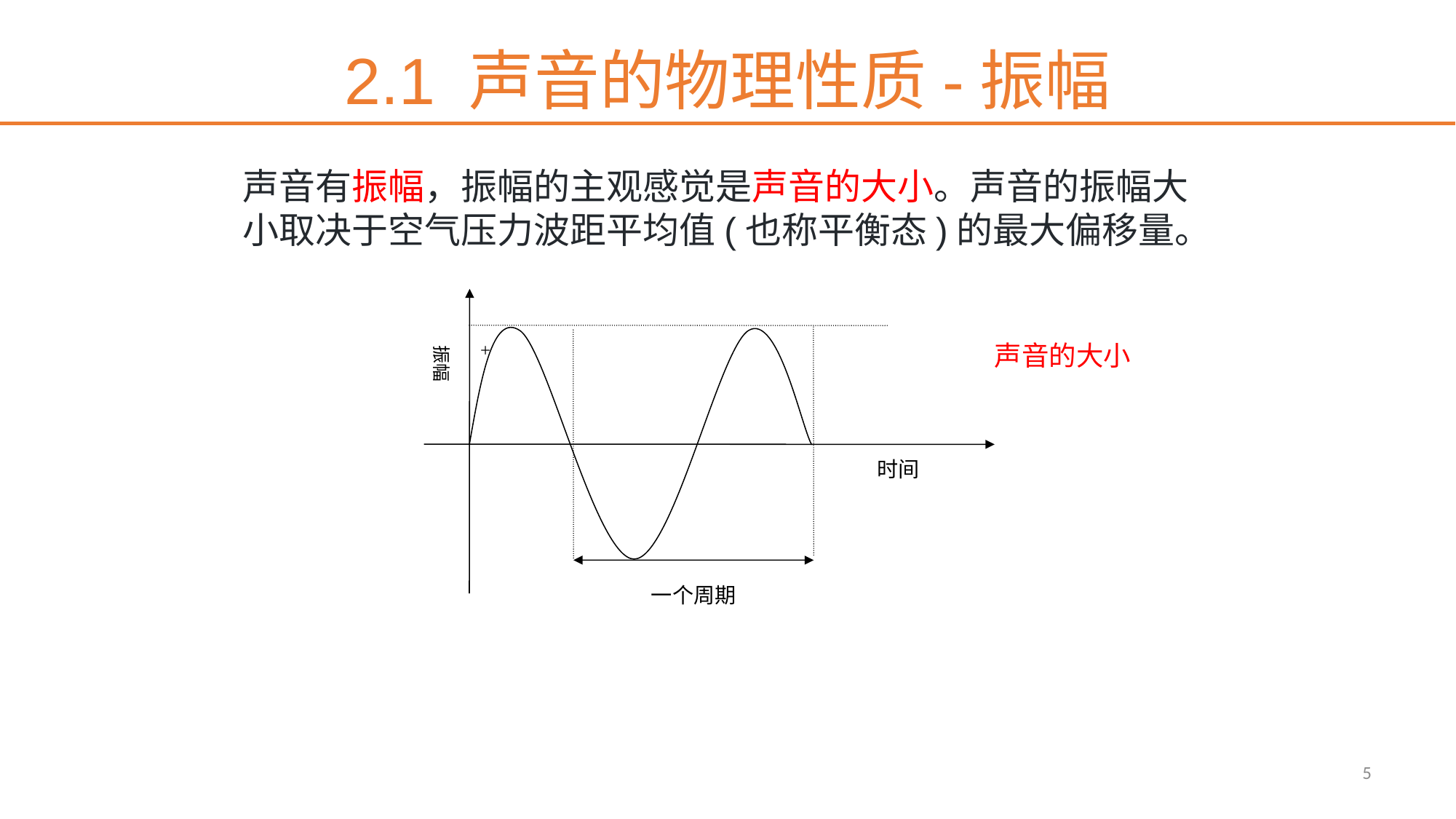

# 2.1 声音的物理性质-振幅
声音有振幅，振幅的主观感觉是声音的大小。声音的振幅大小取决于空气压力波距平均值(也称平衡态)的最大偏移量。

声音的大小
+
振幅

时间

一个周期
5